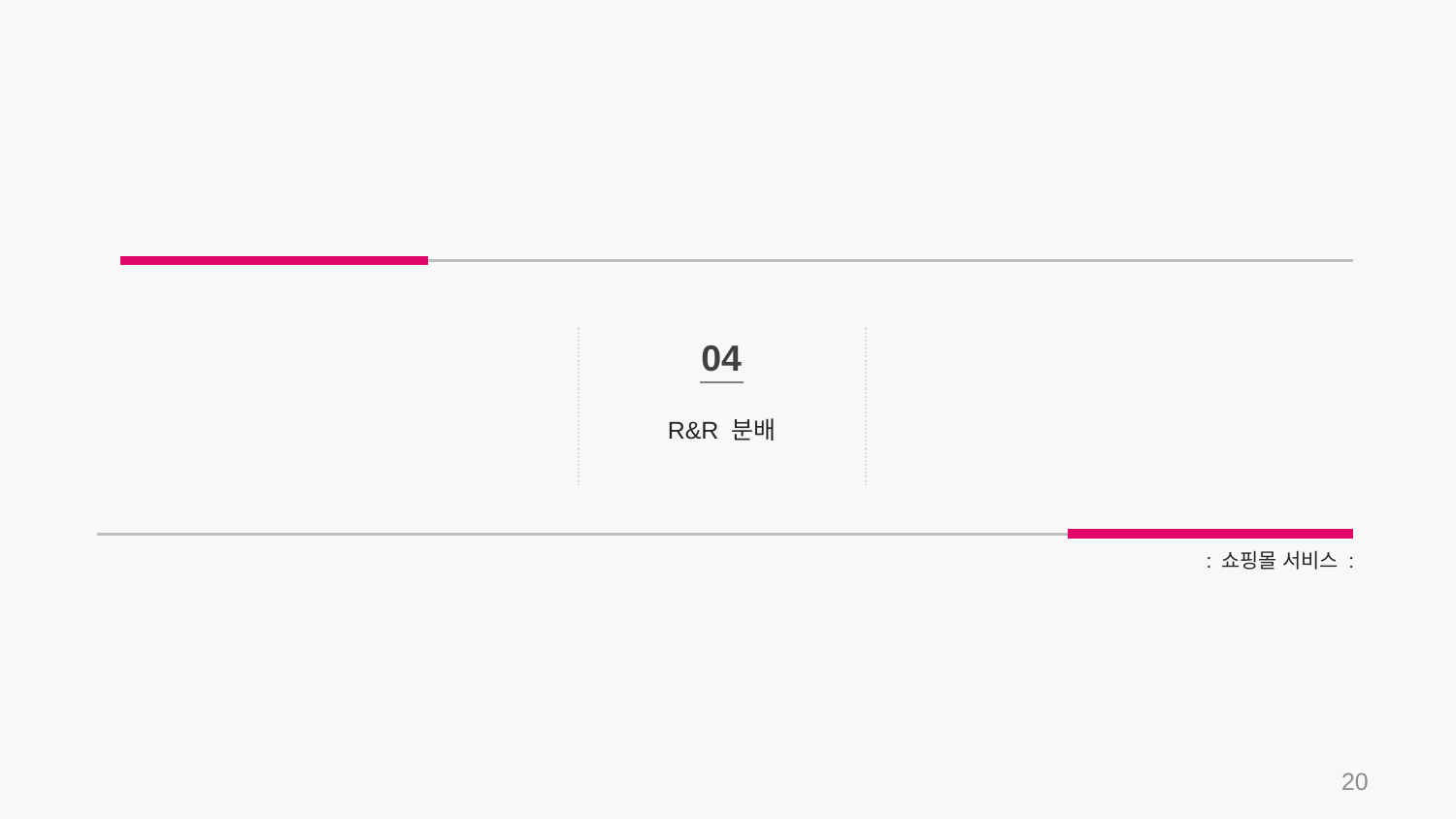

04
R&R 분배
: 쇼핑몰 서비스 :
20